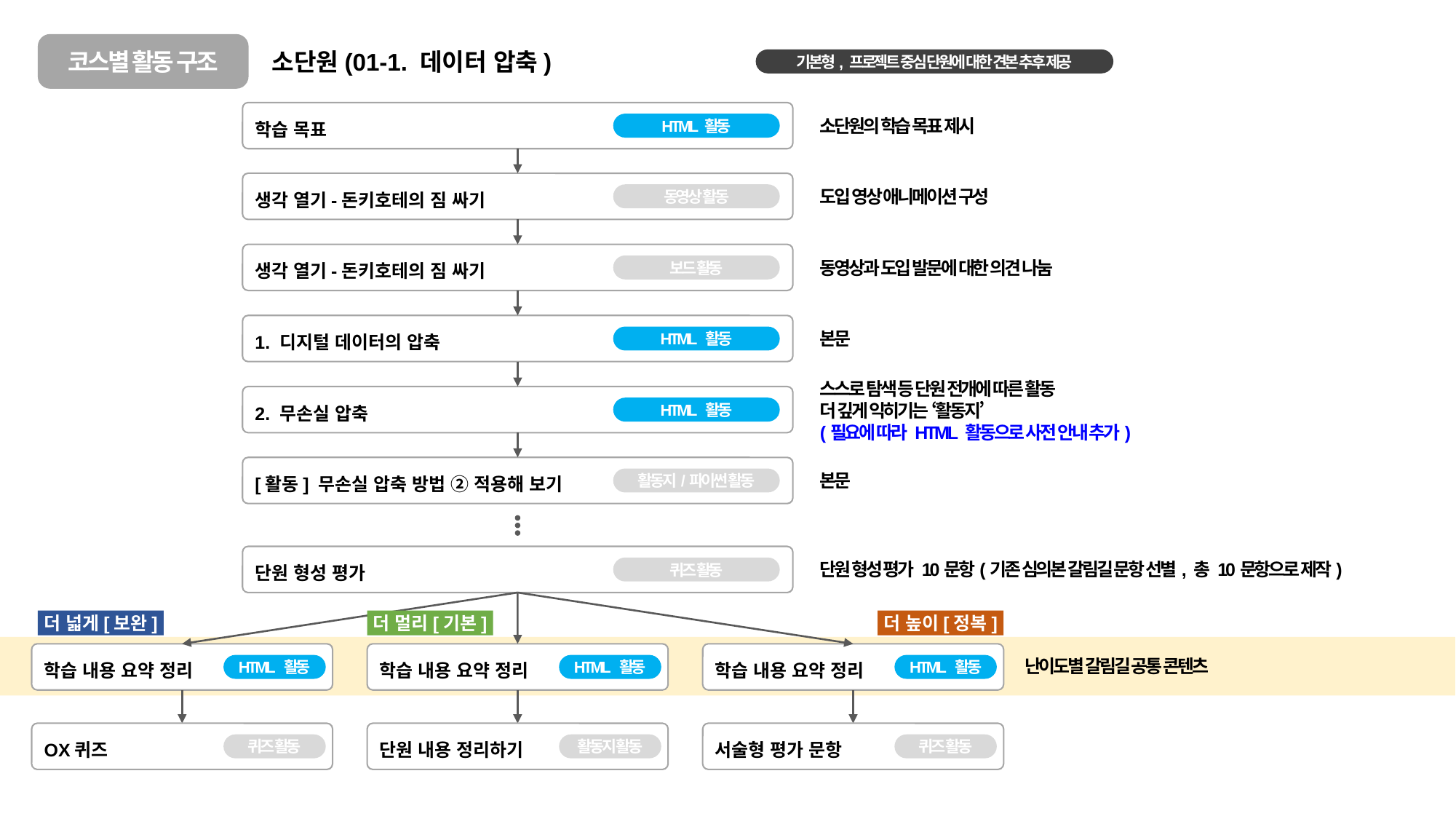

코스별 활동 구조
소단원(01-1. 데이터 압축)
기본형, 프로젝트 중심 단원에 대한 견본 추후 제공
학습 목표
소단원의 학습 목표 제시
HTML 활동
생각 열기-돈키호테의 짐 싸기
도입 영상 애니메이션 구성
동영상 활동
생각 열기-돈키호테의 짐 싸기
동영상과 도입 발문에 대한 의견 나눔
보드 활동
1. 디지털 데이터의 압축
본문
HTML 활동
스스로 탐색 등 단원 전개에 따른 활동
더 깊게 익히기는 ‘활동지’
(필요에 따라 HTML 활동으로 사전 안내 추가)
2. 무손실 압축
HTML 활동
[활동] 무손실 압축 방법 ② 적용해 보기
본문
활동지/파이썬 활동

단원 형성 평가
단원 형성 평가 10문항(기존 심의본 갈림길 문항 선별, 총 10문항으로 제작)
퀴즈 활동
더 넓게[보완]
더 멀리[기본]
더 높이[정복]

학습 내용 요약 정리
학습 내용 요약 정리
학습 내용 요약 정리
난이도별 갈림길 공통 콘텐츠
HTML 활동
HTML 활동
HTML 활동
OX퀴즈
단원 내용 정리하기
서술형 평가 문항
퀴즈 활동
활동지 활동
퀴즈 활동